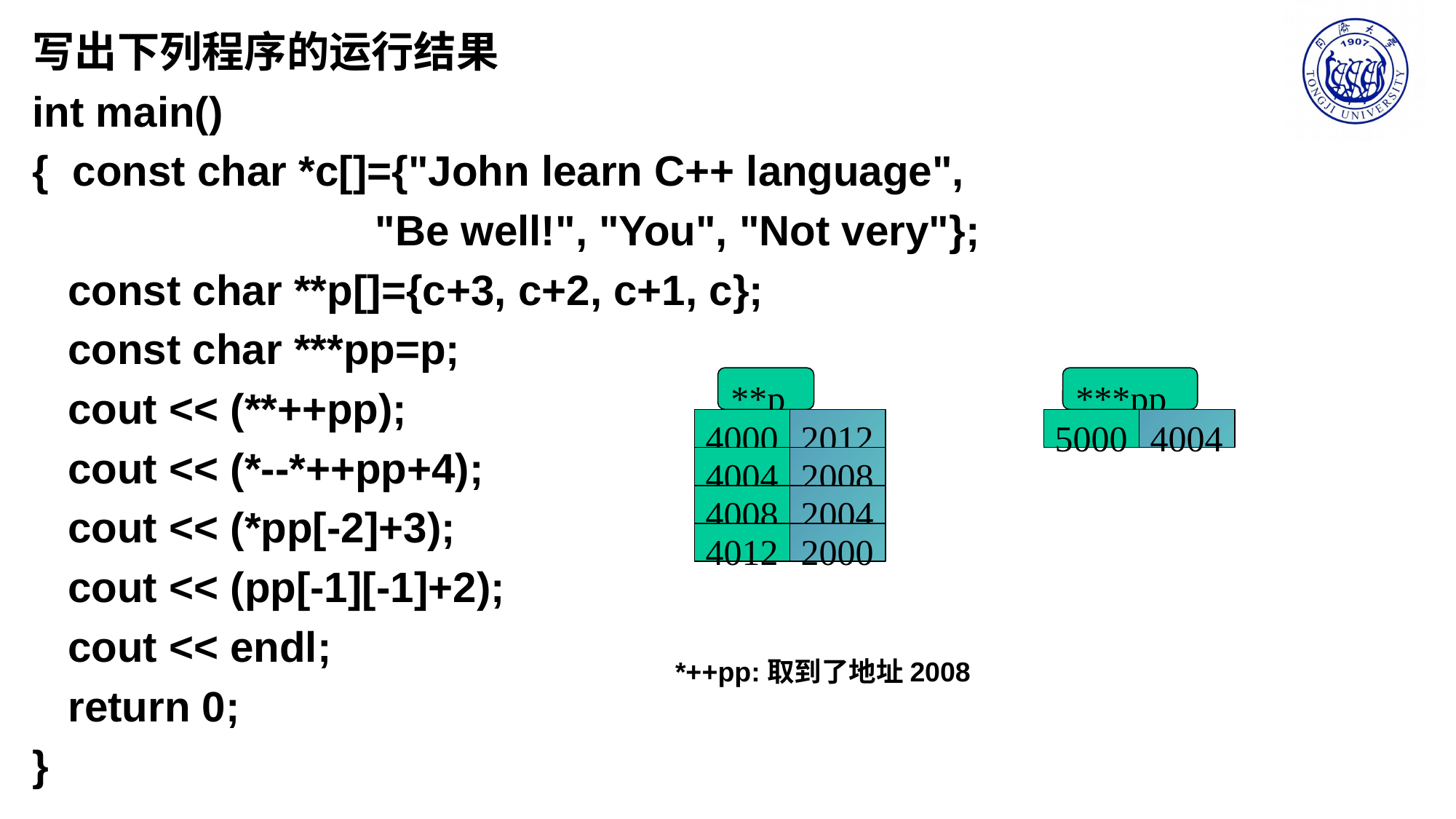

写出下列程序的运行结果
int main()
{  const char *c[]={"John learn C++ language",
                             "Be well!", "You", "Not very"};
   const char **p[]={c+3, c+2, c+1, c};
   const char ***pp=p;
   cout << (**++pp);
   cout << (*--*++pp+4);
   cout << (*pp[-2]+3);
   cout << (pp[-1][-1]+2);
   cout << endl;
   return 0;
}
**p
***pp
4000
2012
5000
4004
4004
2008
4008
2004
4012
2000
*++pp:取到了地址2008